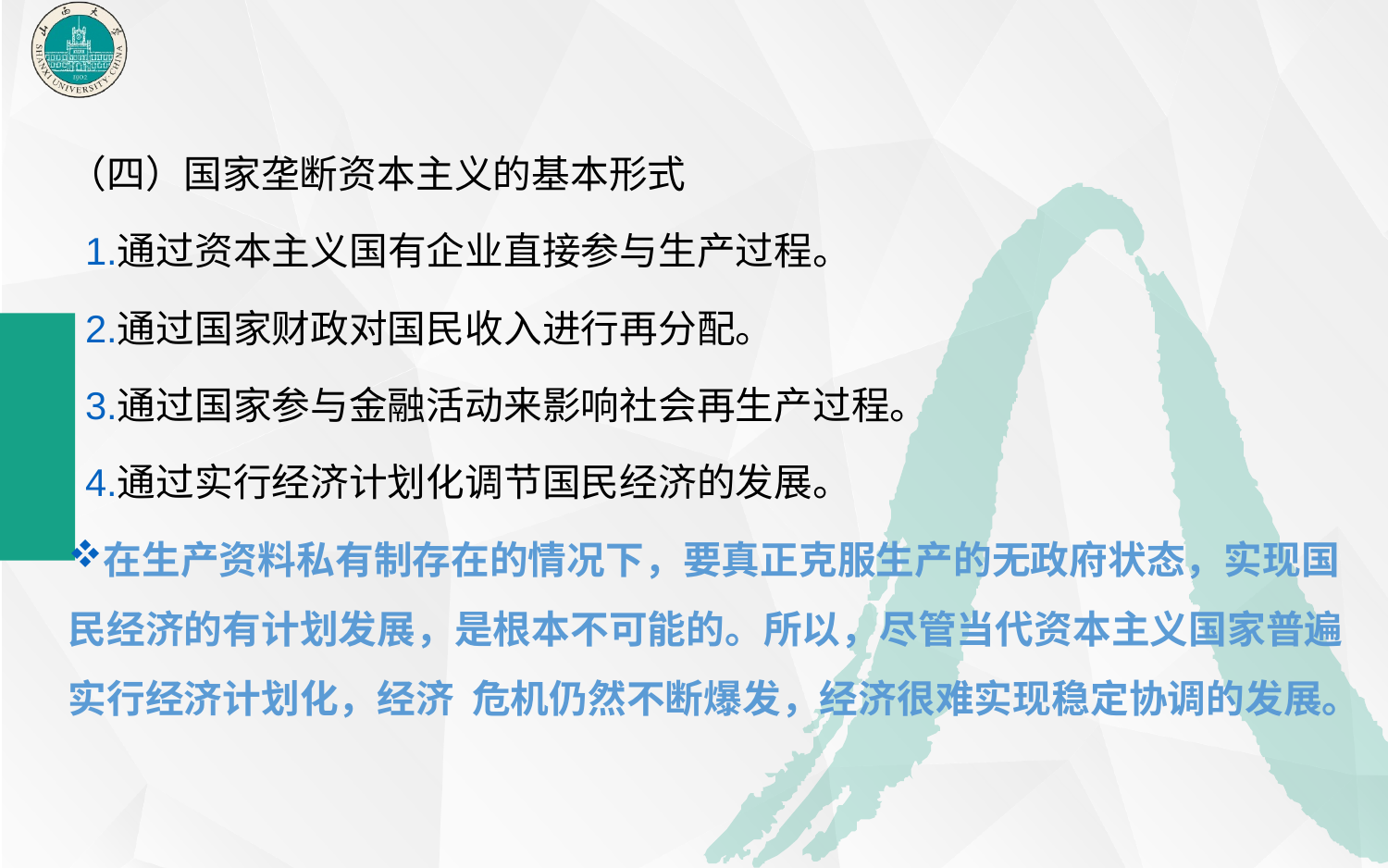

（四）国家垄断资本主义的基本形式
通过资本主义国有企业直接参与生产过程。
通过国家财政对国民收入进行再分配。
通过国家参与金融活动来影响社会再生产过程。
通过实行经济计划化调节国民经济的发展。
在生产资料私有制存在的情况下，要真正克服生产的无政府状态，实现国民经济的有计划发展，是根本不可能的。所以，尽管当代资本主义国家普遍实行经济计划化，经济  危机仍然不断爆发，经济很难实现稳定协调的发展。